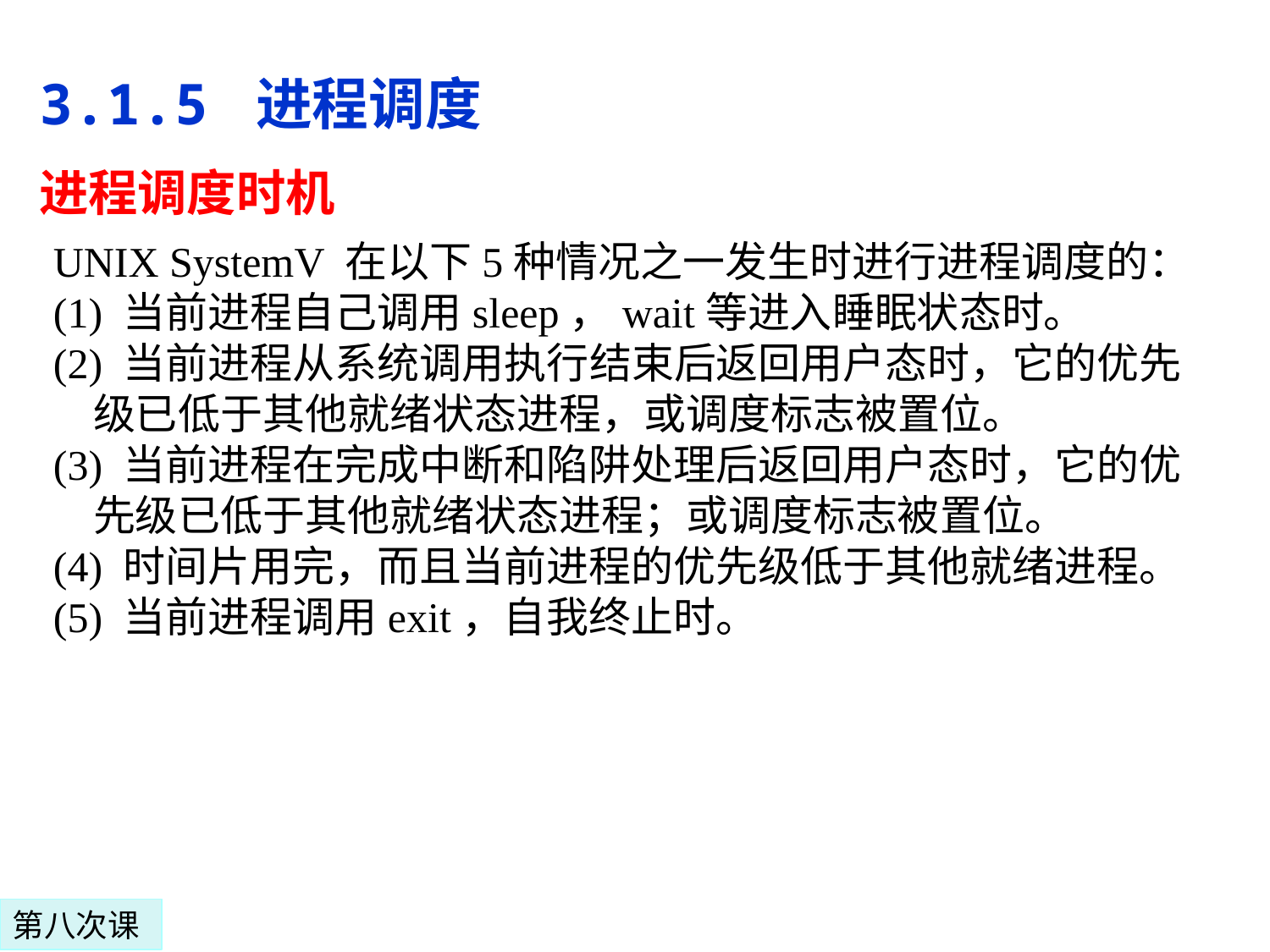

3.1.5 进程调度
进程调度时机
UNIX SystemV 在以下5种情况之一发生时进行进程调度的：
(1) 当前进程自己调用sleep，wait等进入睡眠状态时。
(2) 当前进程从系统调用执行结束后返回用户态时，它的优先级已低于其他就绪状态进程，或调度标志被置位。
(3) 当前进程在完成中断和陷阱处理后返回用户态时，它的优先级已低于其他就绪状态进程；或调度标志被置位。
(4) 时间片用完，而且当前进程的优先级低于其他就绪进程。
(5) 当前进程调用exit，自我终止时。
第八次课